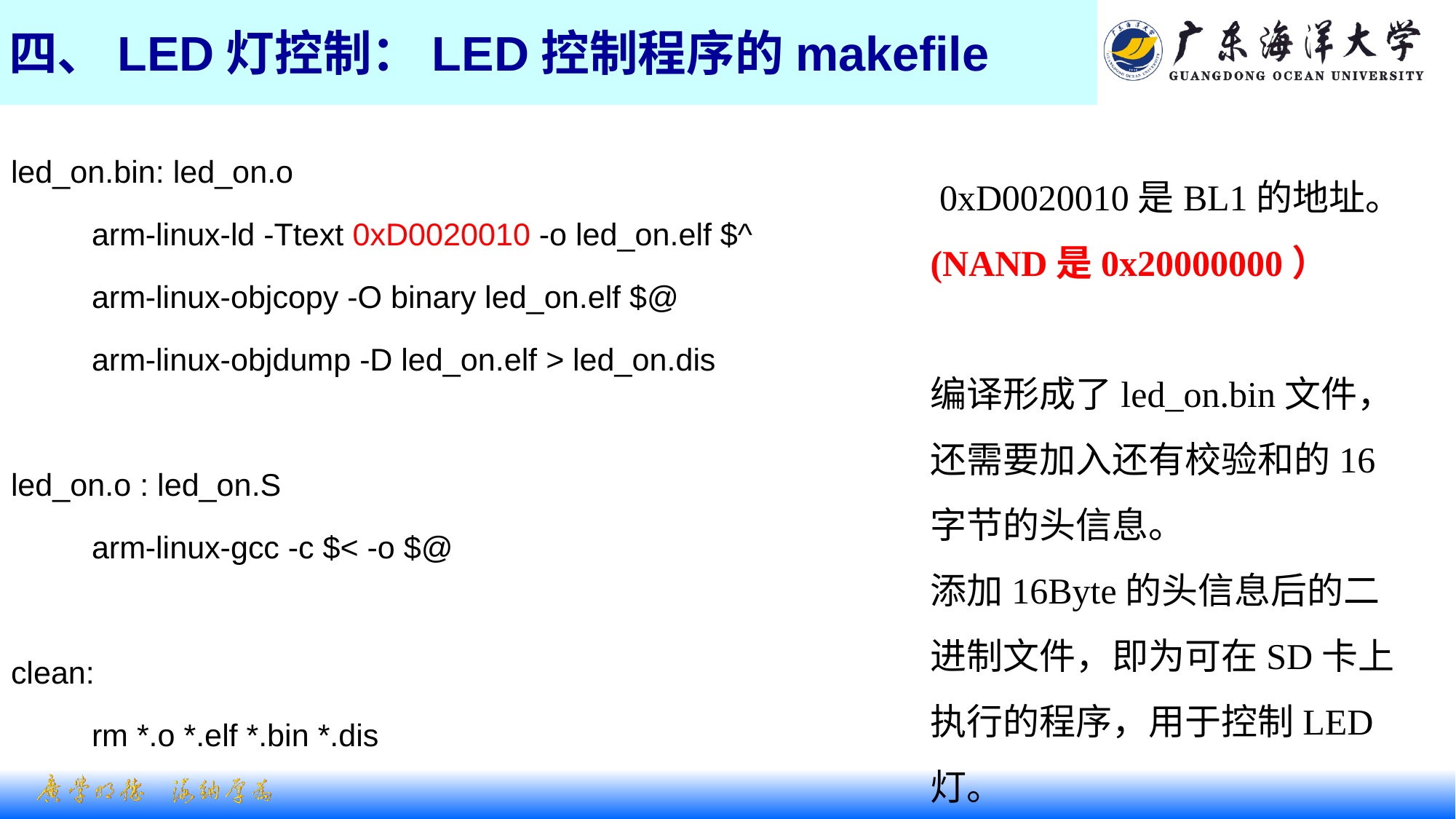

# 四、LED灯控制：LED控制程序的makefile
led_on.bin: led_on.o
	arm-linux-ld -Ttext 0xD0020010 -o led_on.elf $^
	arm-linux-objcopy -O binary led_on.elf $@
	arm-linux-objdump -D led_on.elf > led_on.dis

led_on.o : led_on.S
	arm-linux-gcc -c $< -o $@

clean:
	rm *.o *.elf *.bin *.dis
 0xD0020010是BL1的地址。
(NAND是0x20000000）

编译形成了led_on.bin文件，还需要加入还有校验和的16字节的头信息。
添加16Byte的头信息后的二进制文件，即为可在SD卡上执行的程序，用于控制LED灯。